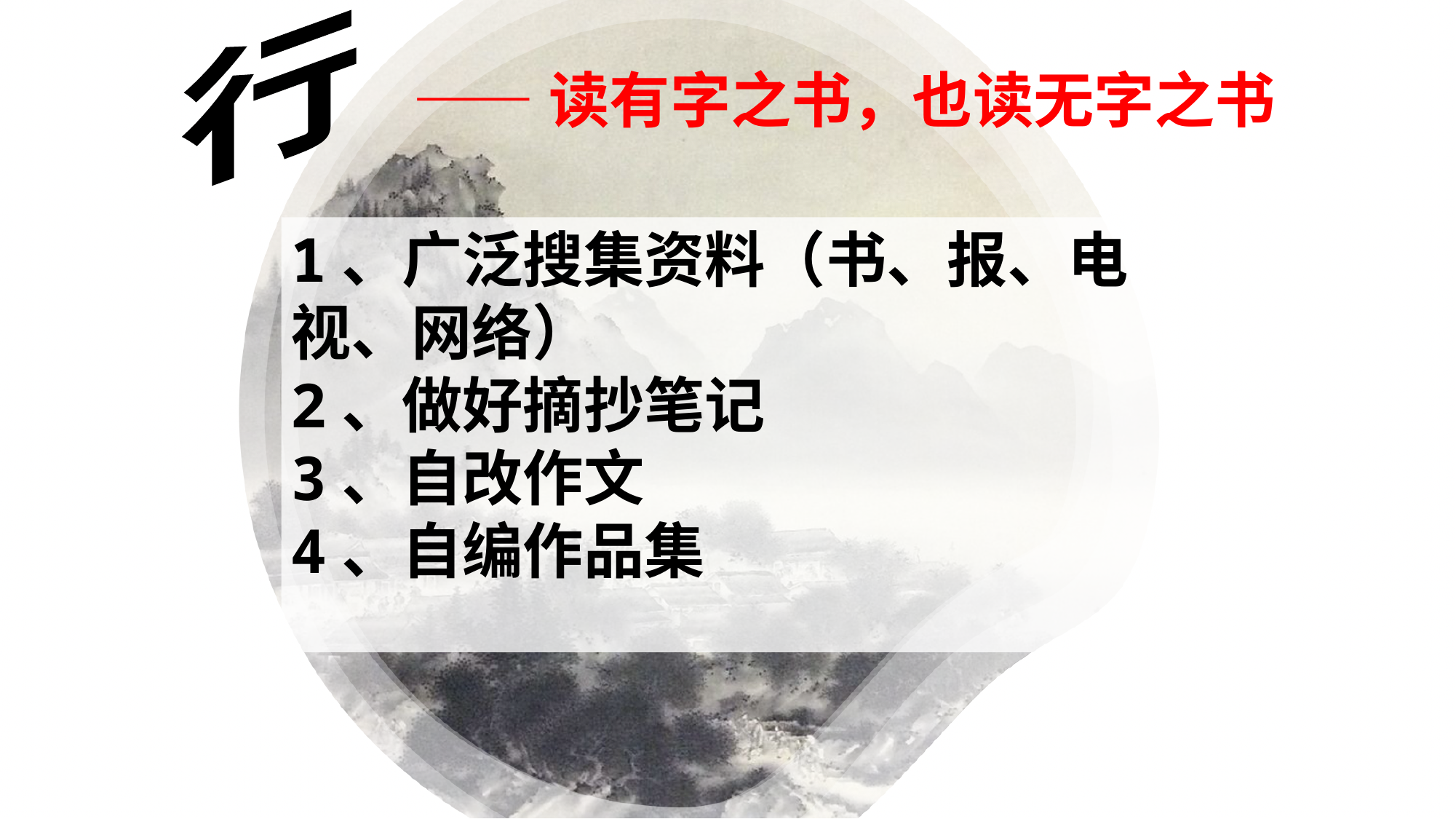

行
         ——读有字之书，也读无字之书
1、广泛搜集资料（书、报、电视、网络）
2、做好摘抄笔记
3、自改作文
4、自编作品集